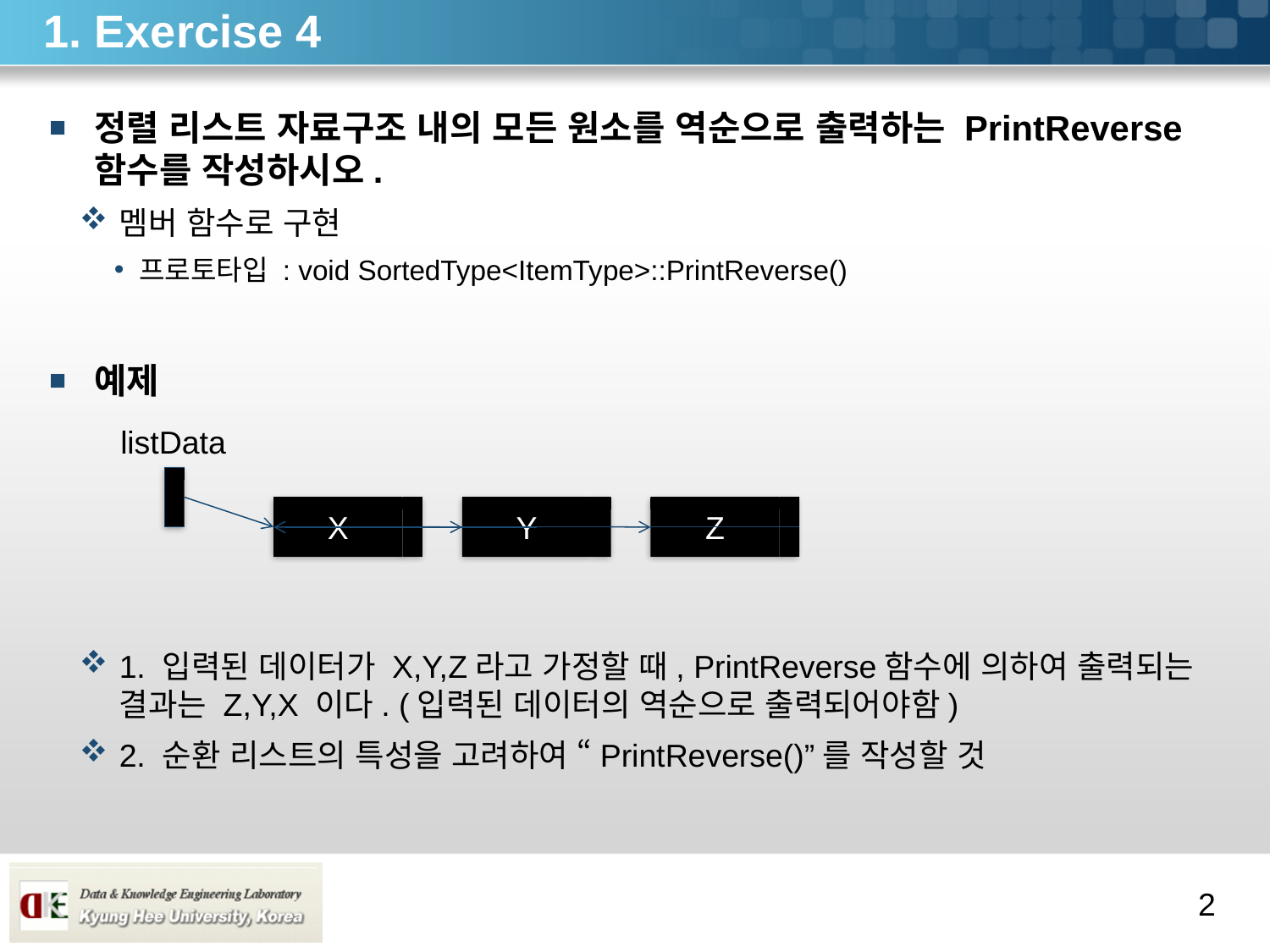

# 1. Exercise 4
정렬 리스트 자료구조 내의 모든 원소를 역순으로 출력하는 PrintReverse함수를 작성하시오.
멤버 함수로 구현
프로토타입 : void SortedType<ItemType>::PrintReverse()

예제

1. 입력된 데이터가 X,Y,Z라고 가정할 때, PrintReverse함수에 의하여 출력되는 결과는 Z,Y,X 이다. (입력된 데이터의 역순으로 출력되어야함)
2. 순환 리스트의 특성을 고려하여 “PrintReverse()”를 작성할 것

listData

X

Y

Z